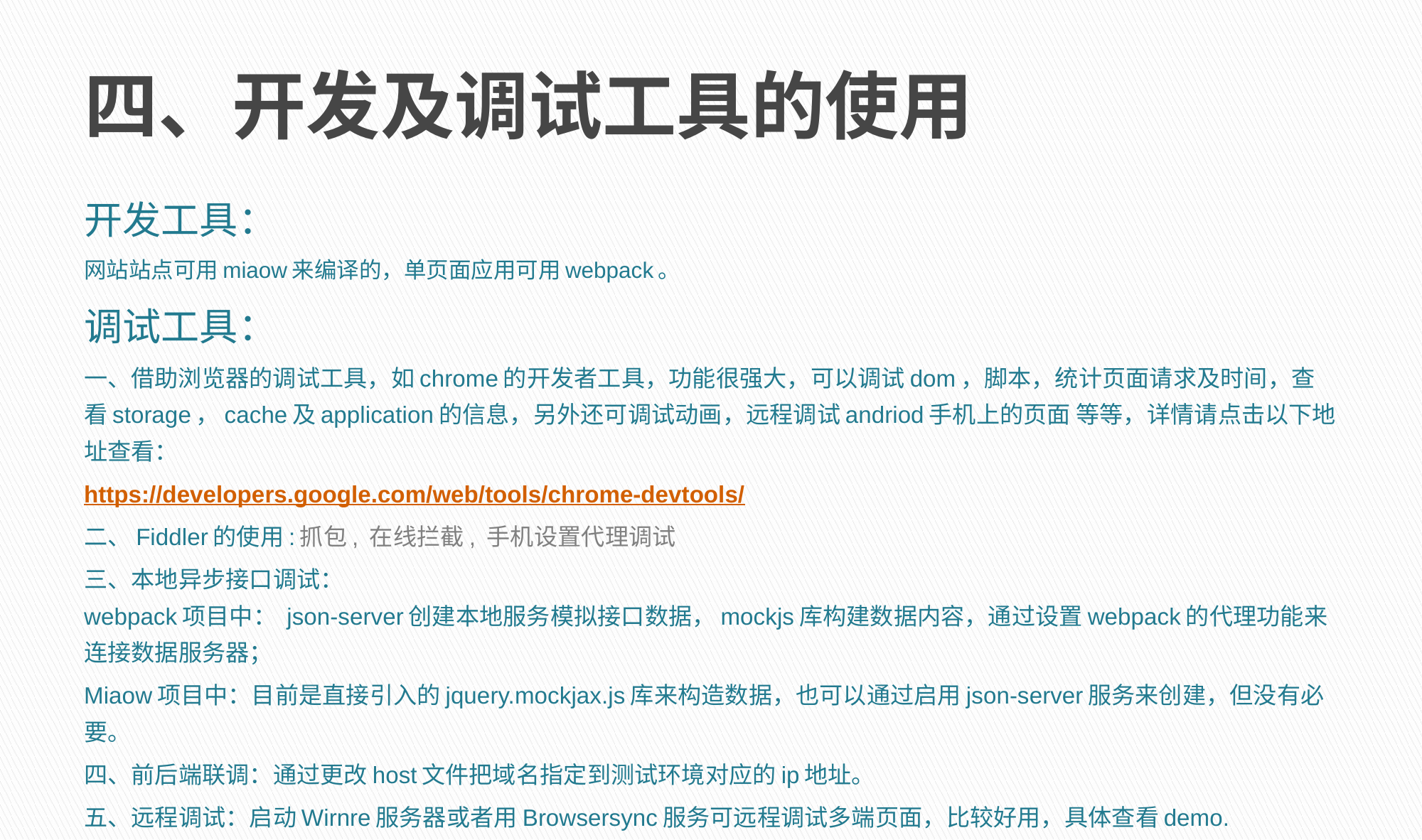

# 四、开发及调试工具的使用
开发工具：
网站站点可用miaow来编译的，单页面应用可用webpack。
调试工具：
一、借助浏览器的调试工具，如chrome的开发者工具，功能很强大，可以调试dom，脚本，统计页面请求及时间，查看storage，cache及application的信息，另外还可调试动画，远程调试andriod手机上的页面 等等，详情请点击以下地址查看：
https://developers.google.com/web/tools/chrome-devtools/
二、Fiddler的使用:抓包, 在线拦截, 手机设置代理调试
三、本地异步接口调试：
webpack项目中： json-server创建本地服务模拟接口数据，mockjs库构建数据内容，通过设置webpack的代理功能来连接数据服务器；
Miaow项目中：目前是直接引入的jquery.mockjax.js库来构造数据，也可以通过启用json-server服务来创建，但没有必要。
四、前后端联调：通过更改host文件把域名指定到测试环境对应的ip地址。
五、远程调试：启动Wirnre服务器或者用Browsersync服务可远程调试多端页面，比较好用，具体查看demo.